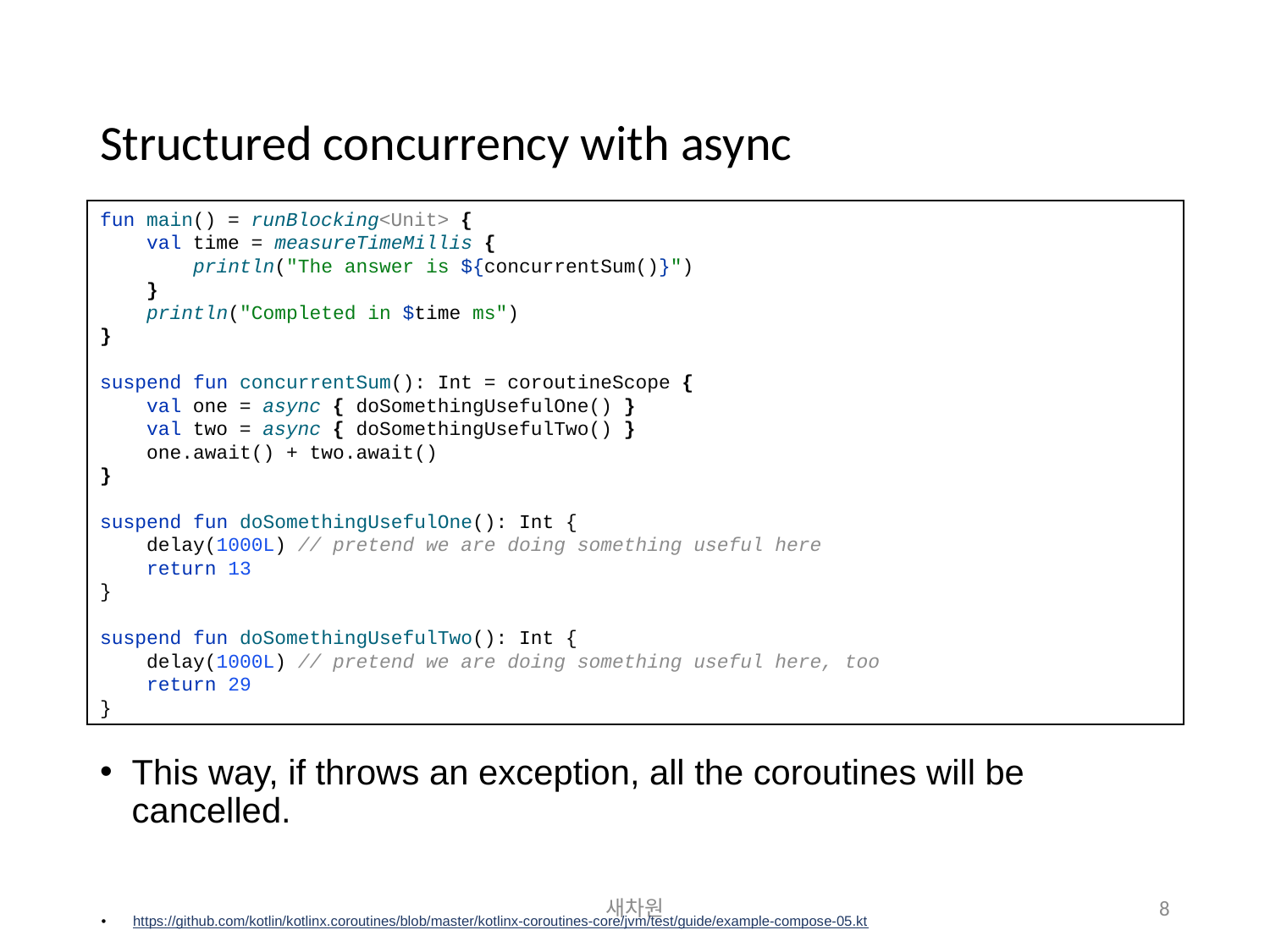

# Structured concurrency with async
fun main() = runBlocking<Unit> {
    val time = measureTimeMillis {
        println("The answer is ${concurrentSum()}")
    }
    println("Completed in $time ms")
}
suspend fun concurrentSum(): Int = coroutineScope {
    val one = async { doSomethingUsefulOne() }
    val two = async { doSomethingUsefulTwo() }
    one.await() + two.await()
}
suspend fun doSomethingUsefulOne(): Int {
    delay(1000L) // pretend we are doing something useful here
    return 13
}
suspend fun doSomethingUsefulTwo(): Int {
    delay(1000L) // pretend we are doing something useful here, too
    return 29
}
This way, if throws an exception, all the coroutines will be cancelled.
새차원
8
https://github.com/kotlin/kotlinx.coroutines/blob/master/kotlinx-coroutines-core/jvm/test/guide/example-compose-05.kt